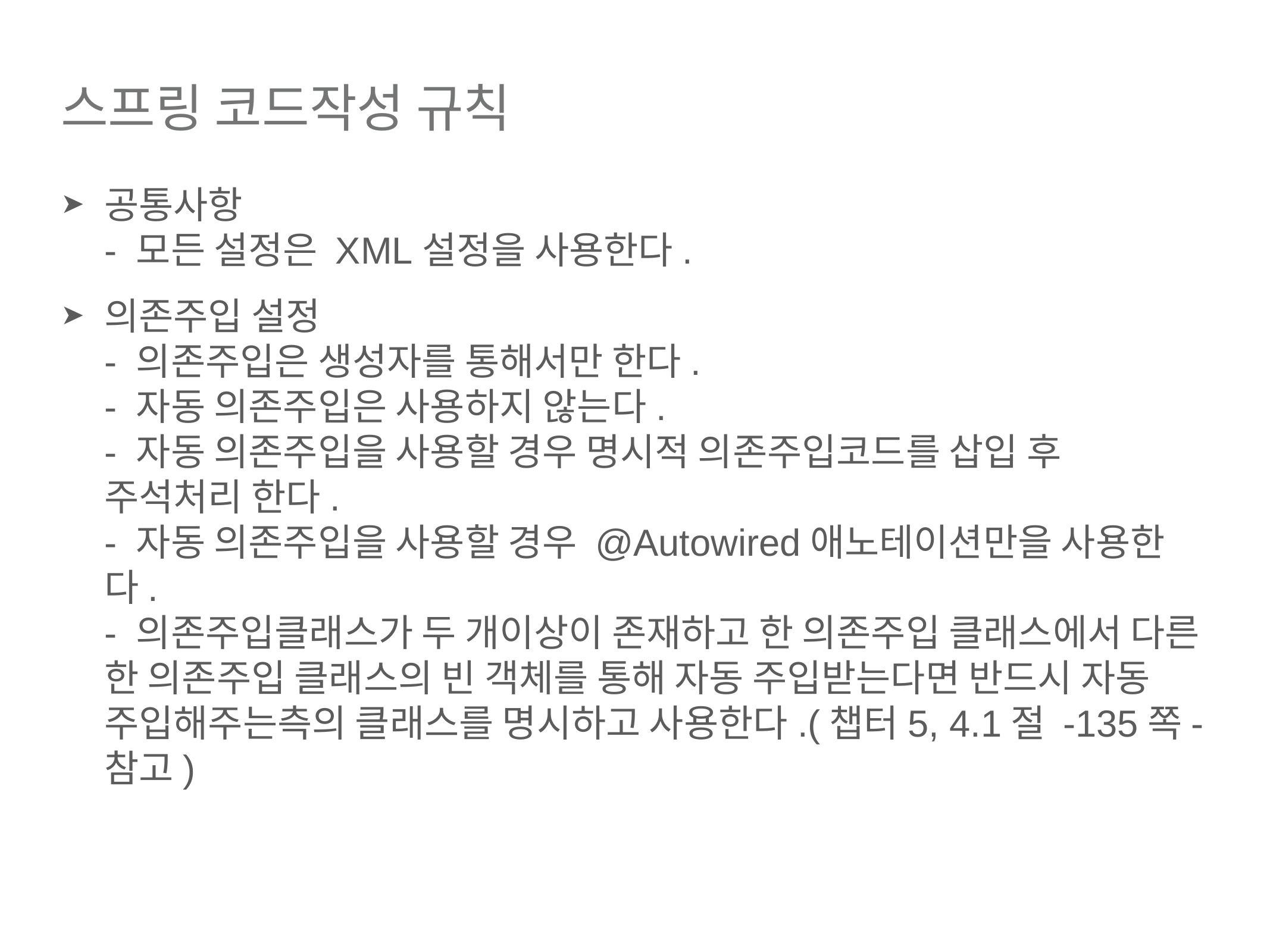

# 스프링 코드작성 규칙

공통사항
- 모든 설정은 XML설정을 사용한다.
의존주입 설정
- 의존주입은 생성자를 통해서만 한다.
- 자동 의존주입은 사용하지 않는다.
- 자동 의존주입을 사용할 경우 명시적 의존주입코드를 삽입 후 주석처리 한다.
- 자동 의존주입을 사용할 경우 @Autowired애노테이션만을 사용한다.
- 의존주입클래스가 두 개이상이 존재하고 한 의존주입 클래스에서 다른 한 의존주입 클래스의 빈 객체를 통해 자동 주입받는다면 반드시 자동 주입해주는측의 클래스를 명시하고 사용한다.(챕터5, 4.1절 -135쪽- 참고)